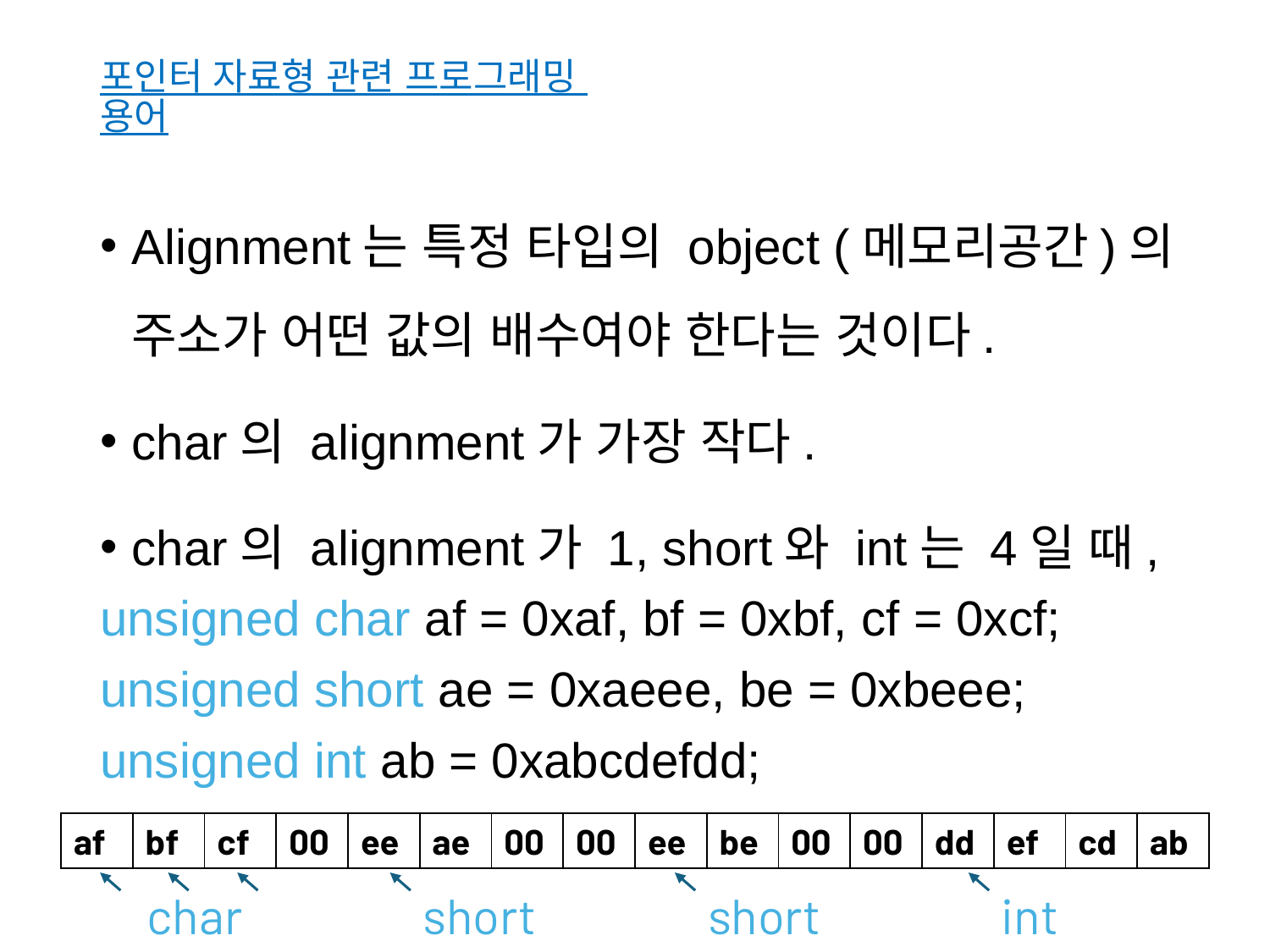

# 포인터 자료형 관련 프로그래밍 용어
Alignment는 특정 타입의 object (메모리공간)의 주소가 어떤 값의 배수여야 한다는 것이다.
char의 alignment가 가장 작다.
char의 alignment가 1, short와 int는 4일 때,
unsigned char af = 0xaf, bf = 0xbf, cf = 0xcf;
unsigned short ae = 0xaeee, be = 0xbeee;
unsigned int ab = 0xabcdefdd;

| af | bf | cf | 00 | ee | ae | 00 | 00 | ee | be | 00 | 00 | dd | ef | cd | ab |
| --- | --- | --- | --- | --- | --- | --- | --- | --- | --- | --- | --- | --- | --- | --- | --- |
char
short
short
int